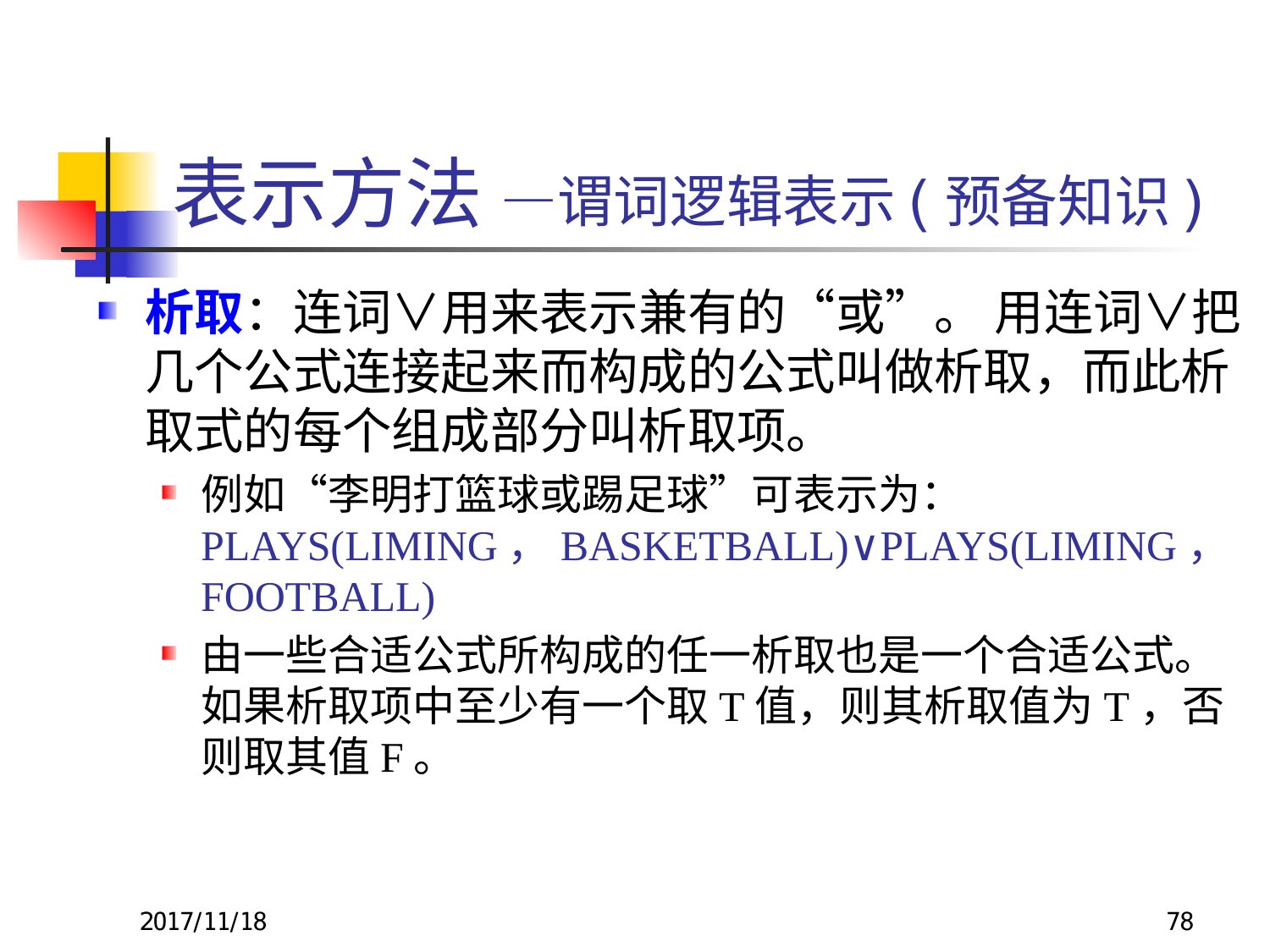

# 表示方法 —谓词逻辑表示(预备知识)
析取：连词∨用来表示兼有的“或”。 用连词∨把几个公式连接起来而构成的公式叫做析取，而此析取式的每个组成部分叫析取项。
例如“李明打篮球或踢足球”可表示为：
PLAYS(LIMING，BASKETBALL)∨PLAYS(LIMING，FOOTBALL)
由一些合适公式所构成的任一析取也是一个合适公式。
如果析取项中至少有一个取T值，则其析取值为T，否则取其值F。
2017/11/18
78